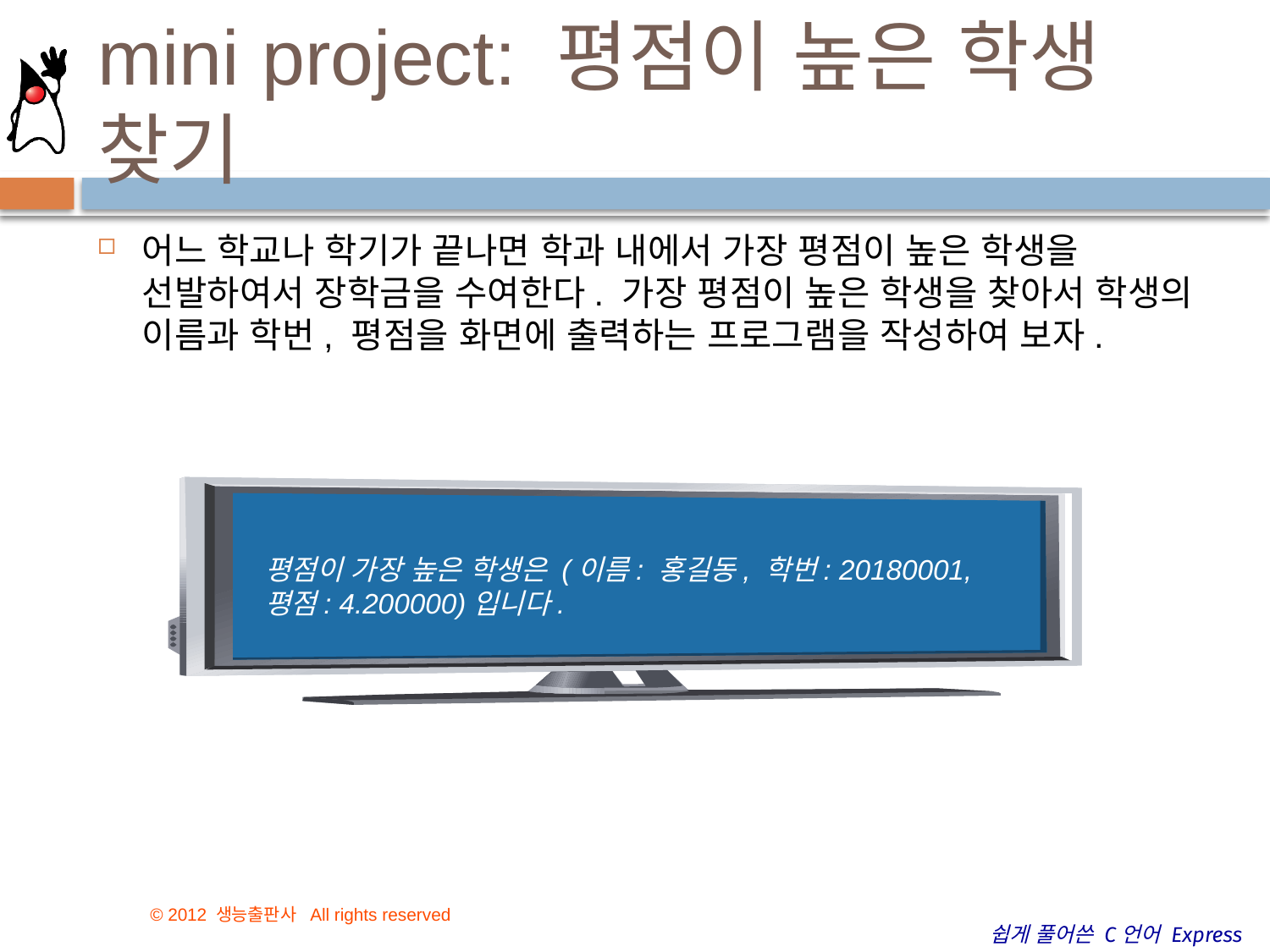

# mini project: 평점이 높은 학생 찾기
어느 학교나 학기가 끝나면 학과 내에서 가장 평점이 높은 학생을 선발하여서 장학금을 수여한다. 가장 평점이 높은 학생을 찾아서 학생의 이름과 학번, 평점을 화면에 출력하는 프로그램을 작성하여 보자.

평점이 가장 높은 학생은 (이름: 홍길동, 학번: 20180001, 평점: 4.200000)입니다.